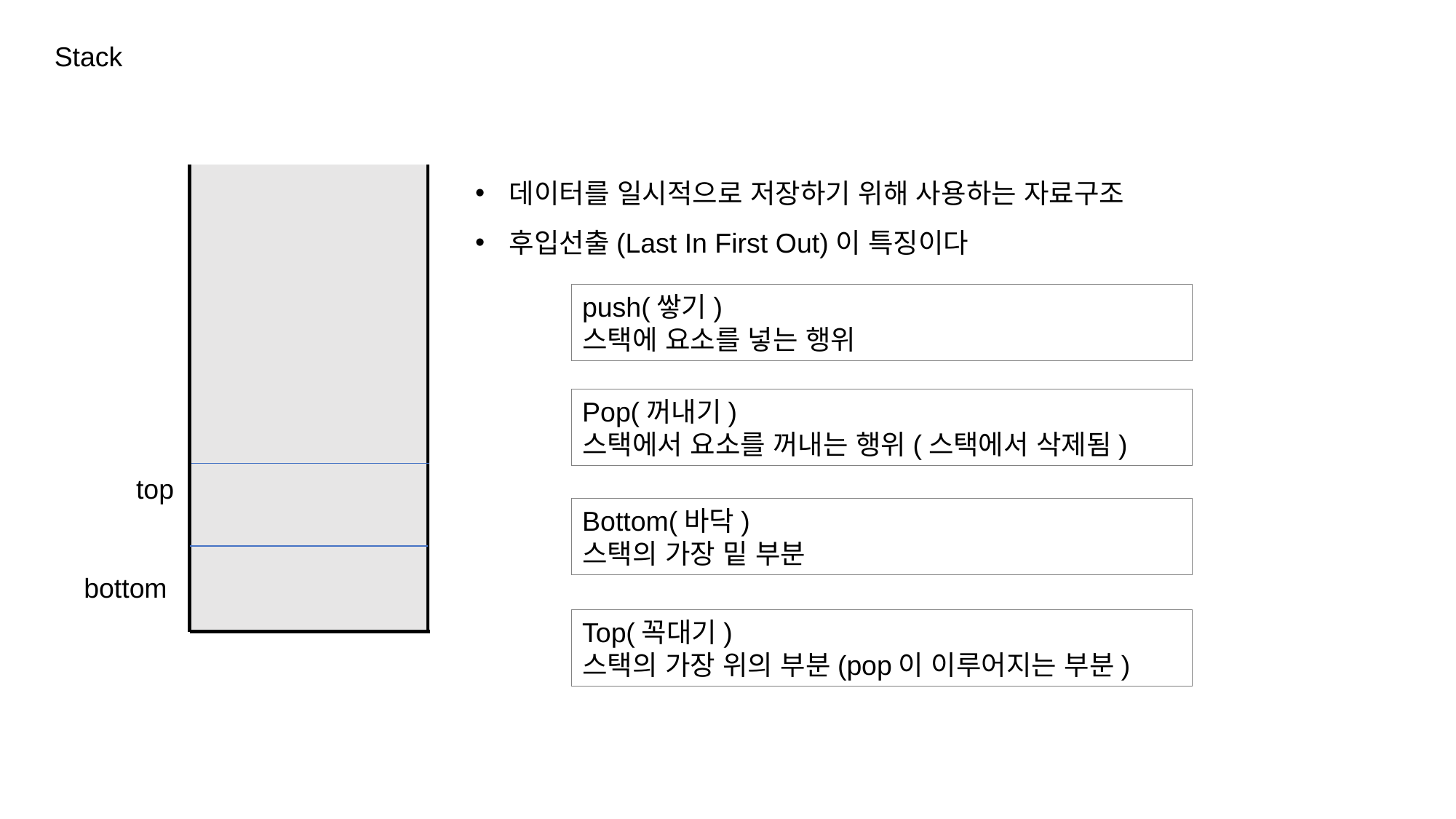

Stack
데이터를 일시적으로 저장하기 위해 사용하는 자료구조
후입선출(Last In First Out)이 특징이다

push(쌓기)
스택에 요소를 넣는 행위
Pop(꺼내기)
스택에서 요소를 꺼내는 행위(스택에서 삭제됨)
top
Bottom(바닥)
스택의 가장 밑 부분
bottom
Top(꼭대기)
스택의 가장 위의 부분(pop이 이루어지는 부분)